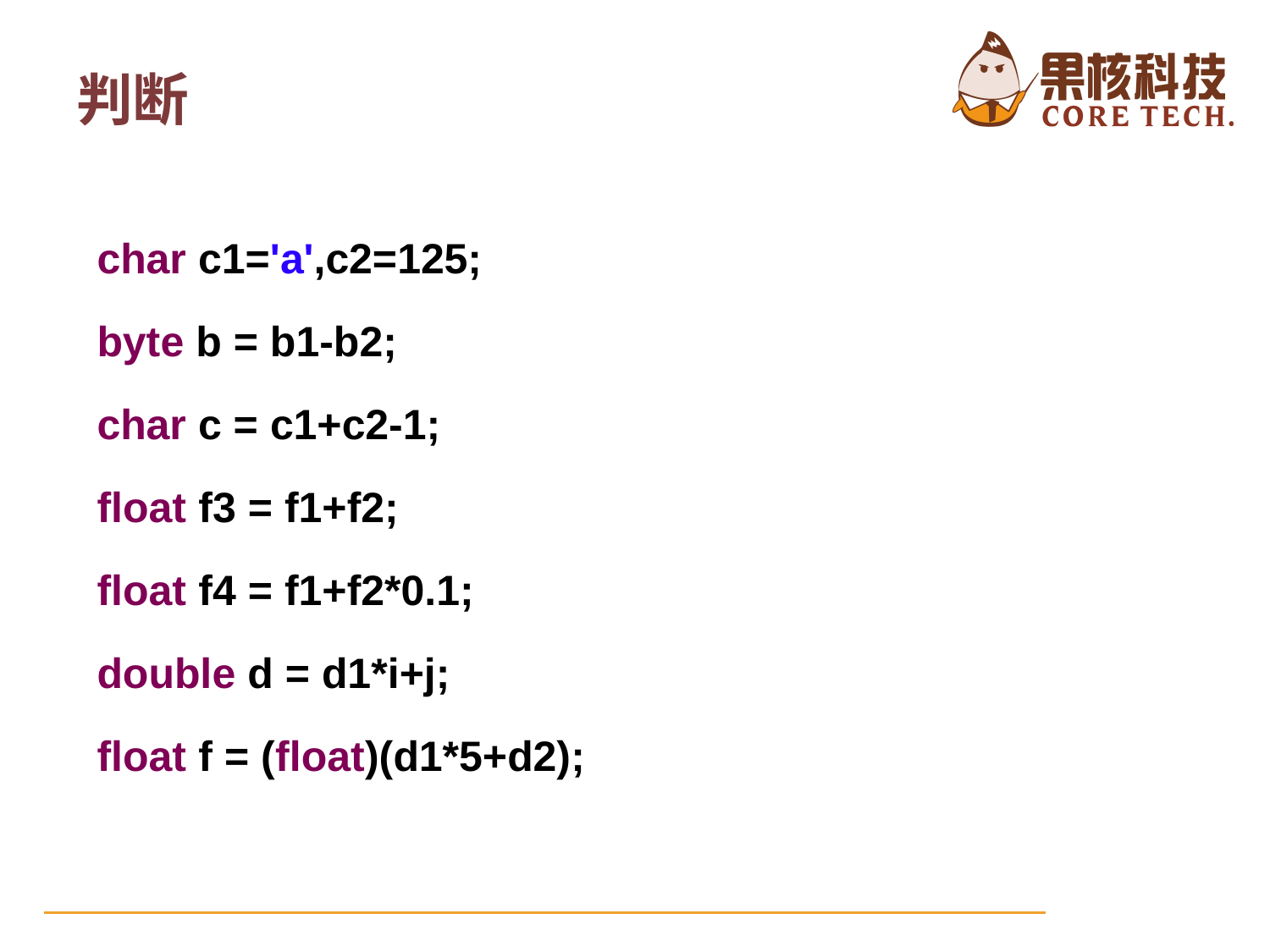

# 判断

char c1='a',c2=125;

byte b = b1-b2;

char c = c1+c2-1;

float f3 = f1+f2;

float f4 = f1+f2*0.1;

double d = d1*i+j;

float f = (float)(d1*5+d2);